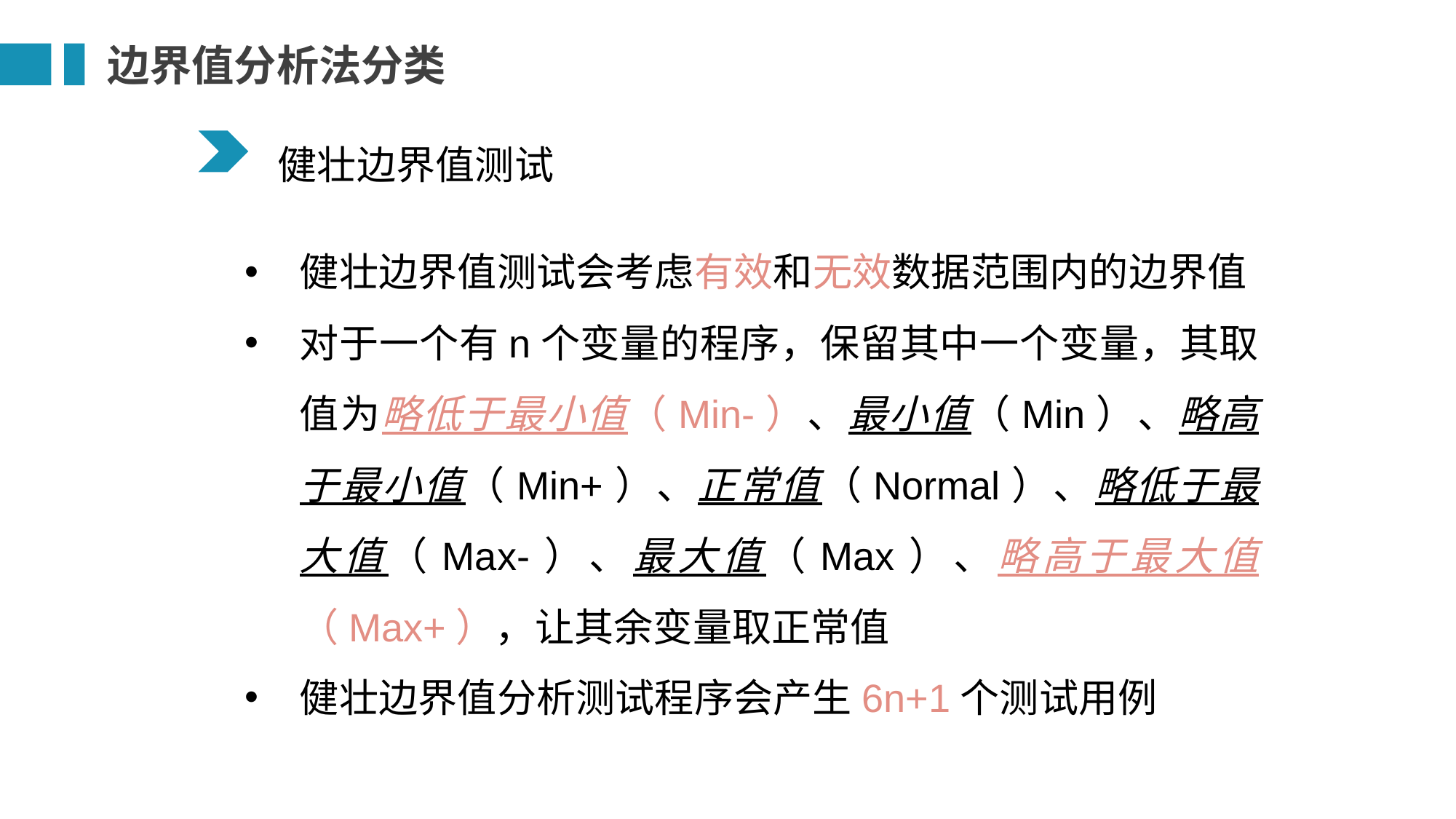

边界值分析法分类

健壮边界值测试

健壮边界值测试会考虑有效和无效数据范围内的边界值
对于一个有n个变量的程序，保留其中一个变量，其取值为略低于最小值（Min-）、最小值（Min）、略高于最小值（Min+）、正常值（Normal）、略低于最大值（Max-）、最大值（Max）、略高于最大值（Max+），让其余变量取正常值
健壮边界值分析测试程序会产生6n+1个测试用例
42